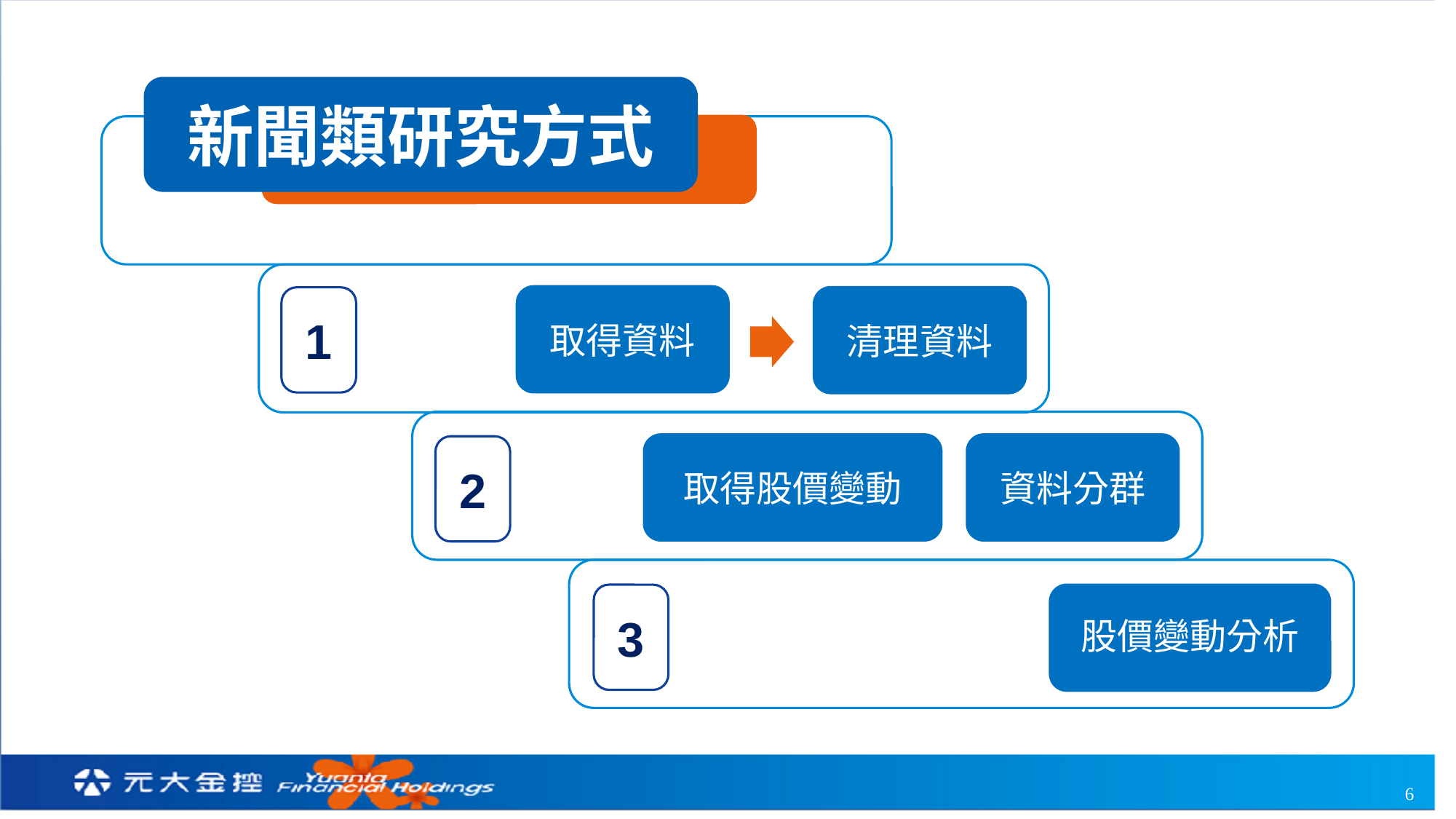

新聞類研究方式

取得資料
清理資料
1
資料分群
取得股價變動
2
股價變動分析
3
6